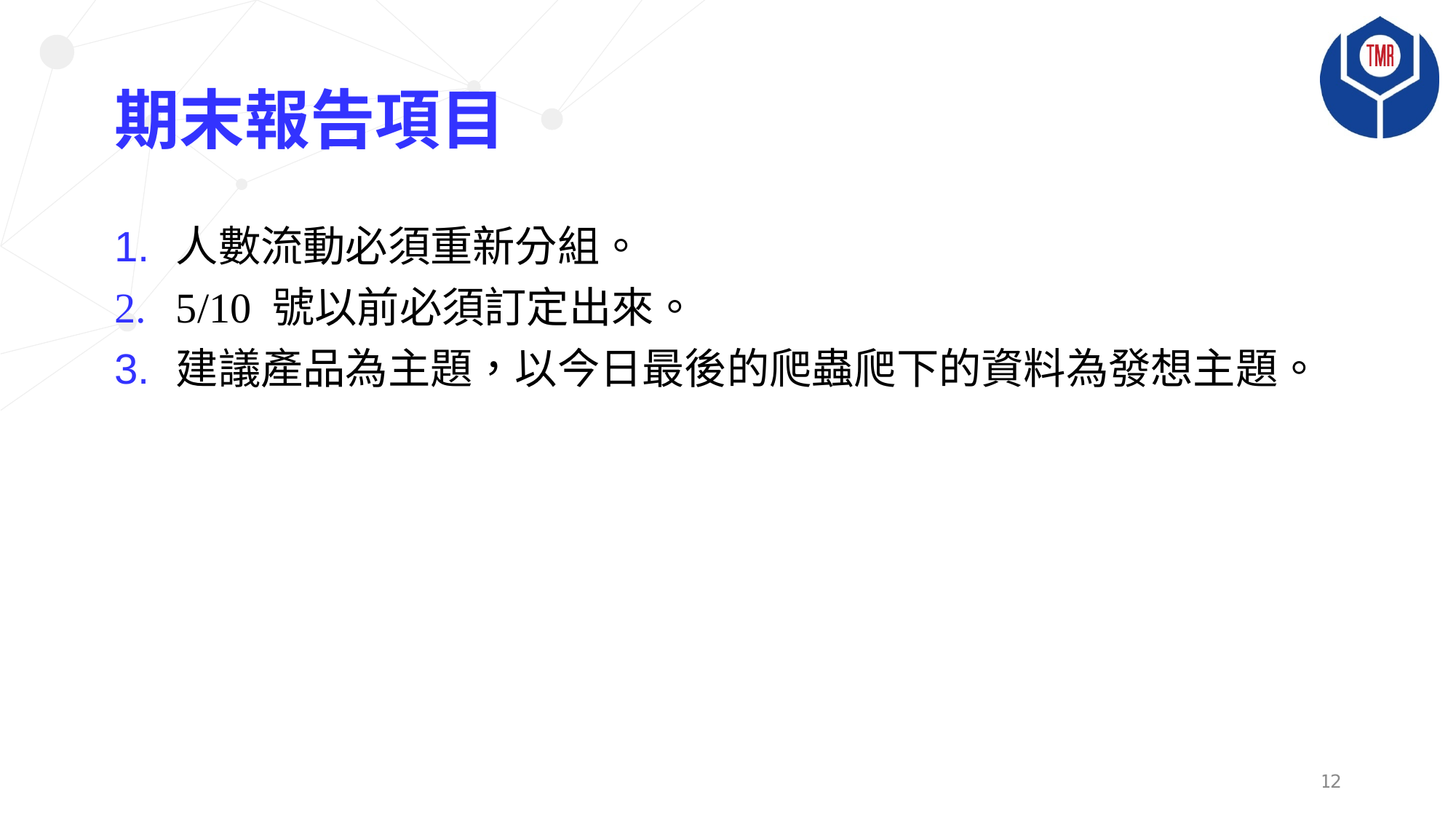

# 期末報告項目
人數流動必須重新分組。
5/10 號以前必須訂定出來。
建議產品為主題，以今日最後的爬蟲爬下的資料為發想主題。

12